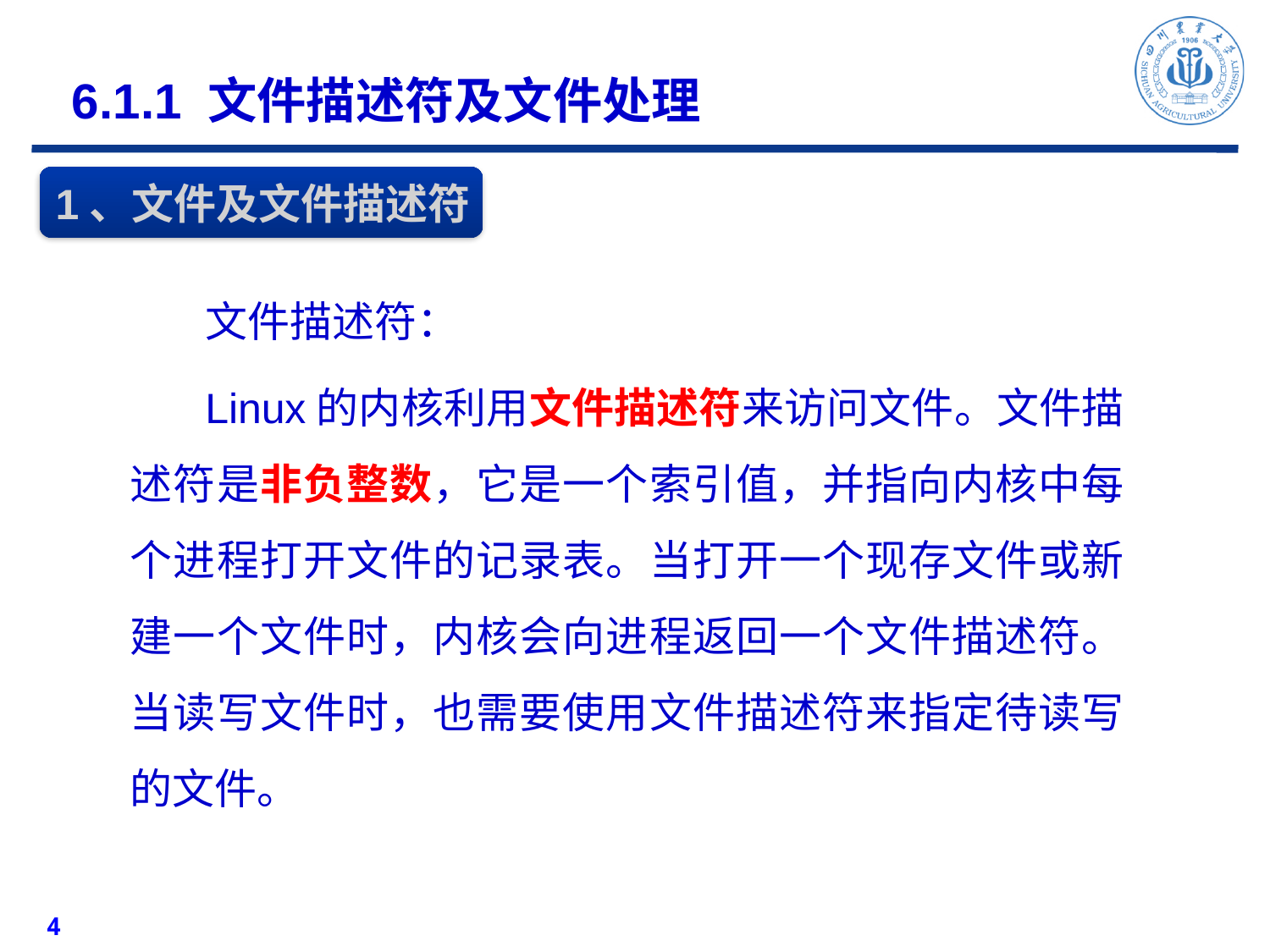

6.1.1 文件描述符及文件处理
1、文件及文件描述符
文件描述符：
Linux的内核利用文件描述符来访问文件。文件描述符是非负整数，它是一个索引值，并指向内核中每个进程打开文件的记录表。当打开一个现存文件或新建一个文件时，内核会向进程返回一个文件描述符。当读写文件时，也需要使用文件描述符来指定待读写的文件。